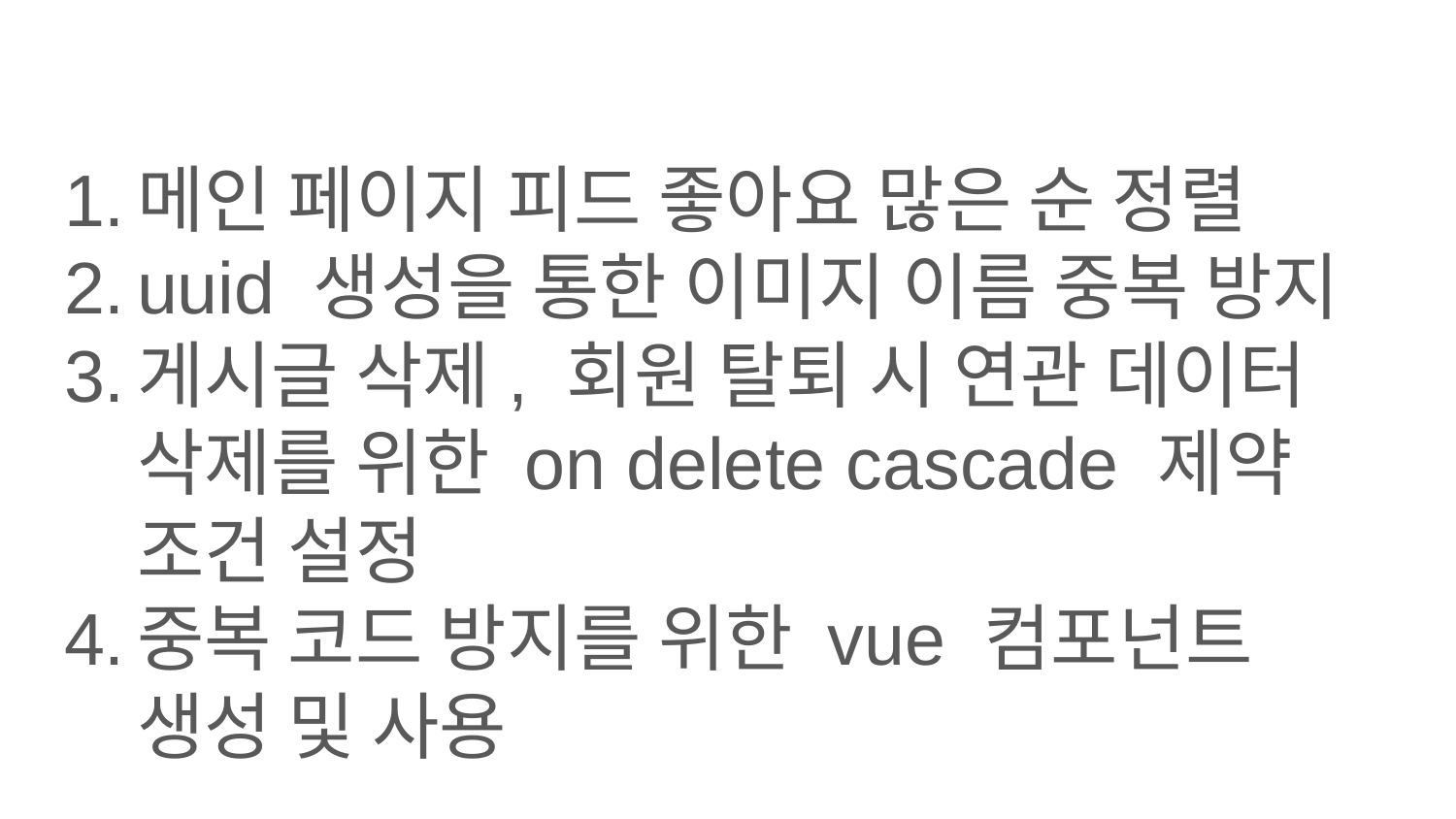

# 메인 페이지 피드 좋아요 많은 순 정렬
uuid 생성을 통한 이미지 이름 중복 방지
게시글 삭제, 회원 탈퇴 시 연관 데이터 삭제를 위한 on delete cascade 제약 조건 설정
중복 코드 방지를 위한 vue 컴포넌트 생성 및 사용